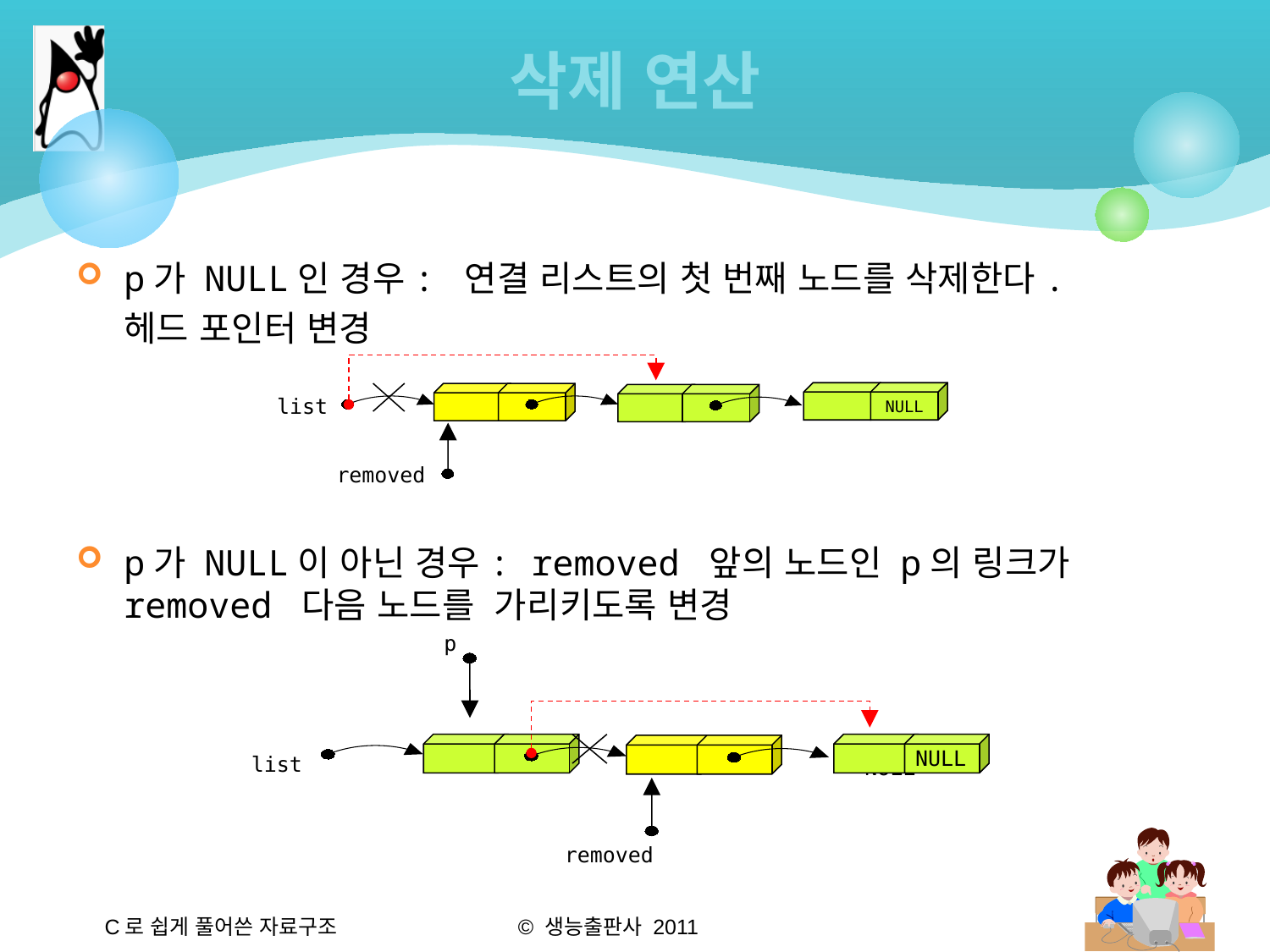

# 삭제 연산
p가 NULL인 경우: 연결 리스트의 첫 번째 노드를 삭제한다.
	헤드 포인터 변경

p가 NULL이 아닌 경우: removed 앞의 노드인 p의 링크가 removed 다음 노드를  가리키도록 변경

list

NULL

removed

p

NULL
list

NULL

removed